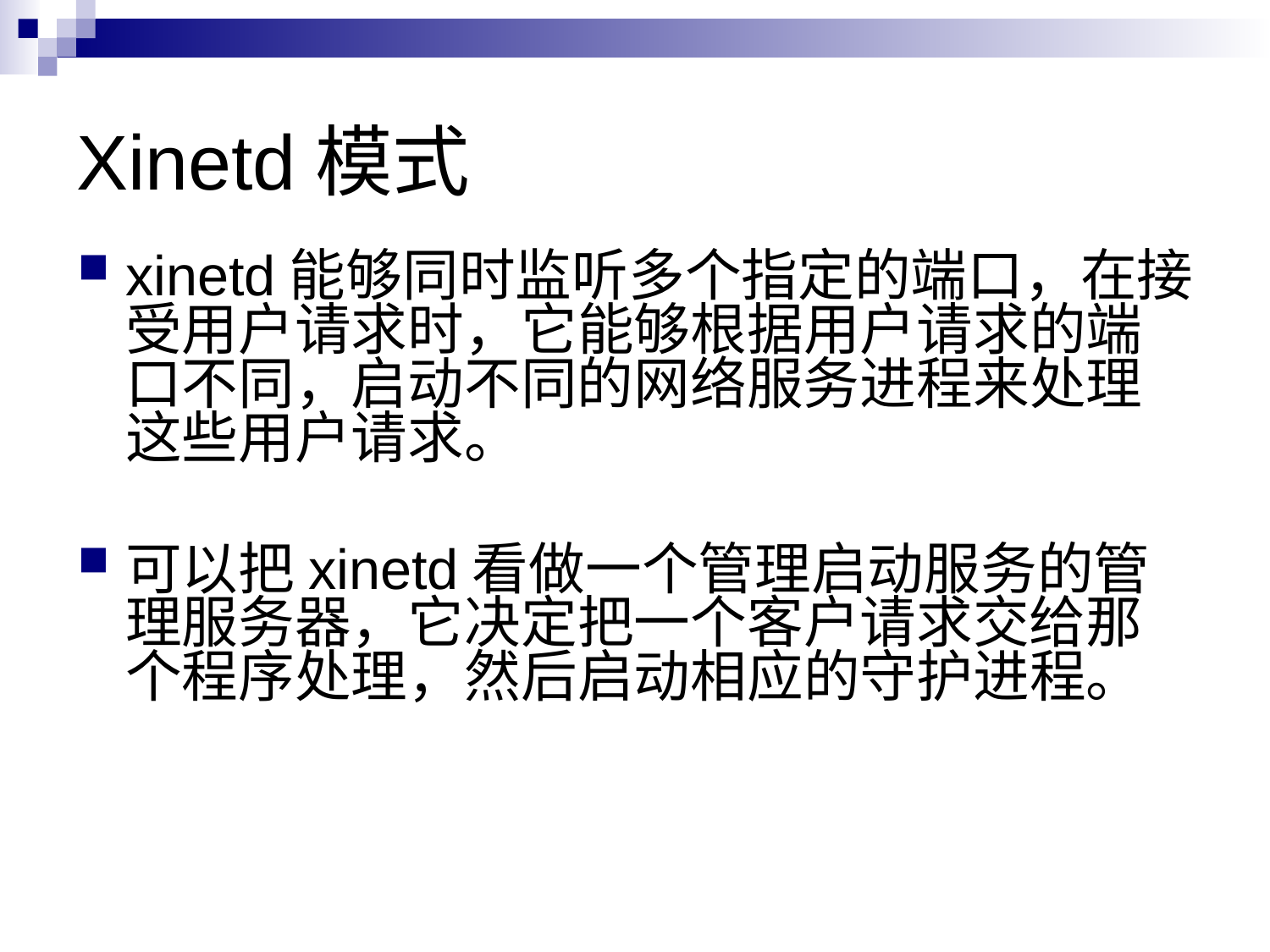

# Xinetd模式
xinetd能够同时监听多个指定的端口，在接受用户请求时，它能够根据用户请求的端口不同，启动不同的网络服务进程来处理这些用户请求。

可以把xinetd看做一个管理启动服务的管理服务器，它决定把一个客户请求交给那个程序处理，然后启动相应的守护进程。